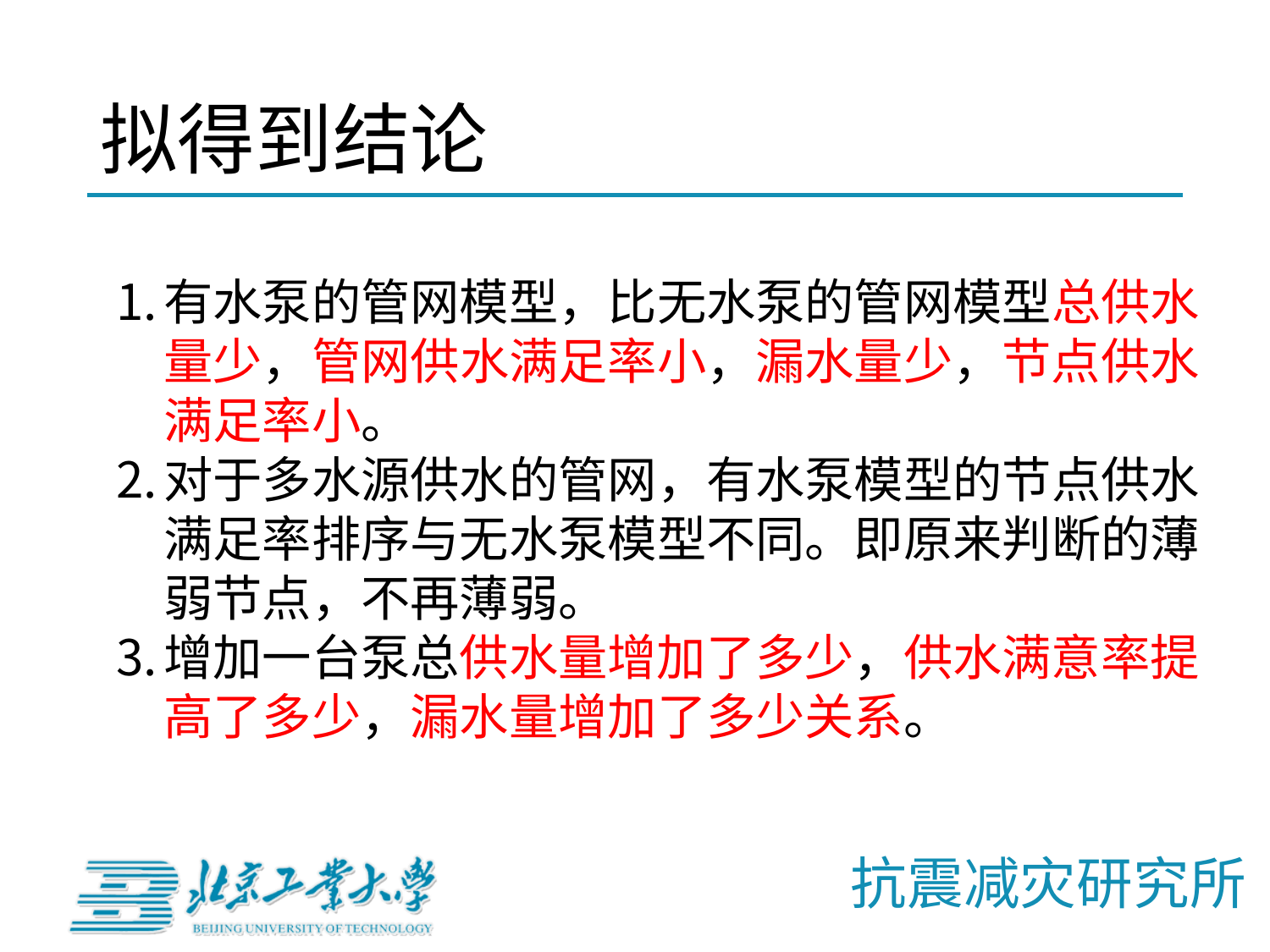

# 拟得到结论
有水泵的管网模型，比无水泵的管网模型总供水量少，管网供水满足率小，漏水量少，节点供水满足率小。
对于多水源供水的管网，有水泵模型的节点供水满足率排序与无水泵模型不同。即原来判断的薄弱节点，不再薄弱。
增加一台泵总供水量增加了多少，供水满意率提高了多少，漏水量增加了多少关系。